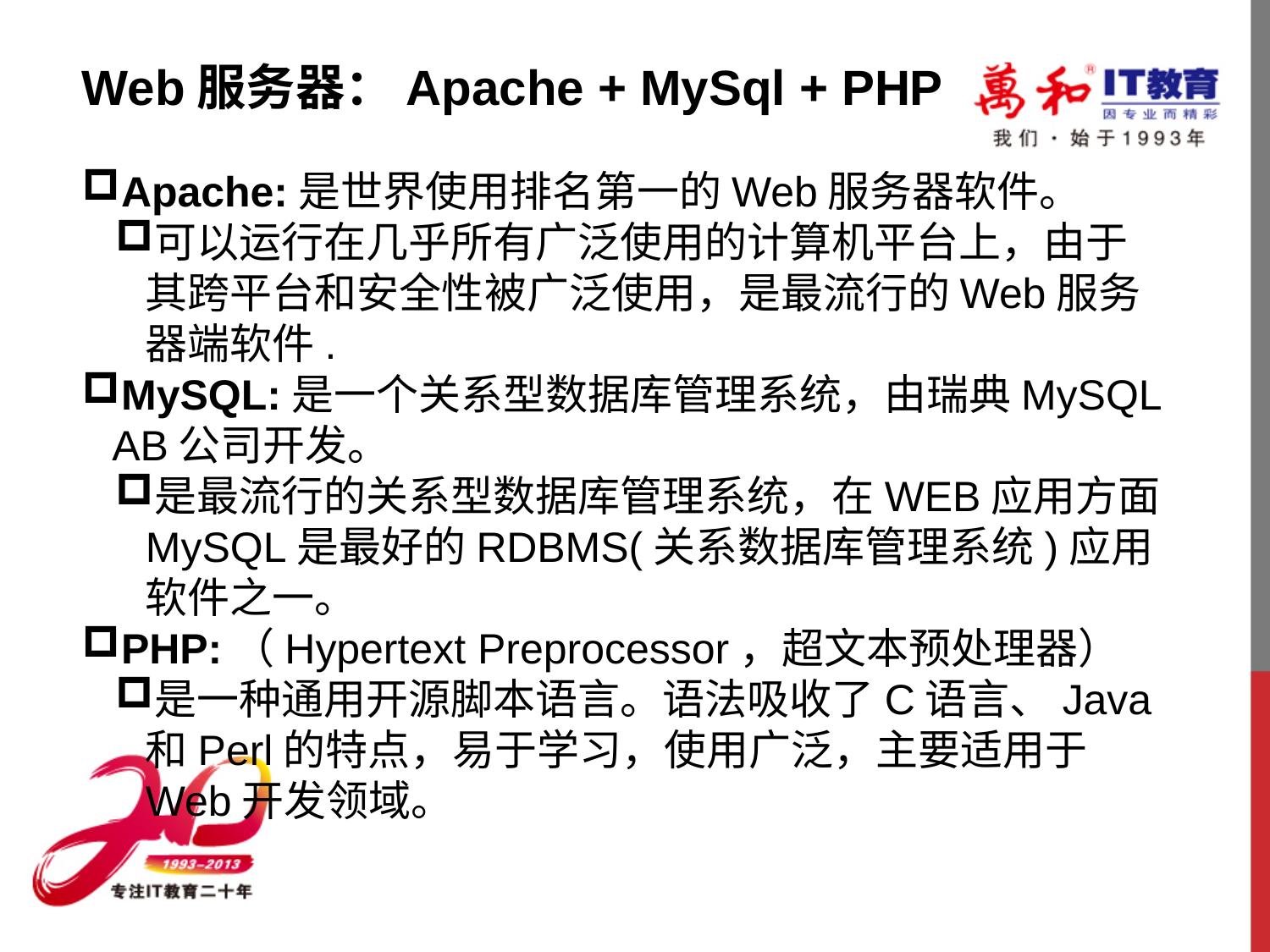

Web服务器：Apache + MySql + PHP
Apache:是世界使用排名第一的Web服务器软件。
可以运行在几乎所有广泛使用的计算机平台上，由于其跨平台和安全性被广泛使用，是最流行的Web服务器端软件.
MySQL:是一个关系型数据库管理系统，由瑞典MySQL AB公司开发。
是最流行的关系型数据库管理系统，在WEB应用方面MySQL是最好的RDBMS(关系数据库管理系统)应用软件之一。
PHP:（Hypertext Preprocessor，超文本预处理器）
是一种通用开源脚本语言。语法吸收了C语言、Java和Perl的特点，易于学习，使用广泛，主要适用于Web开发领域。